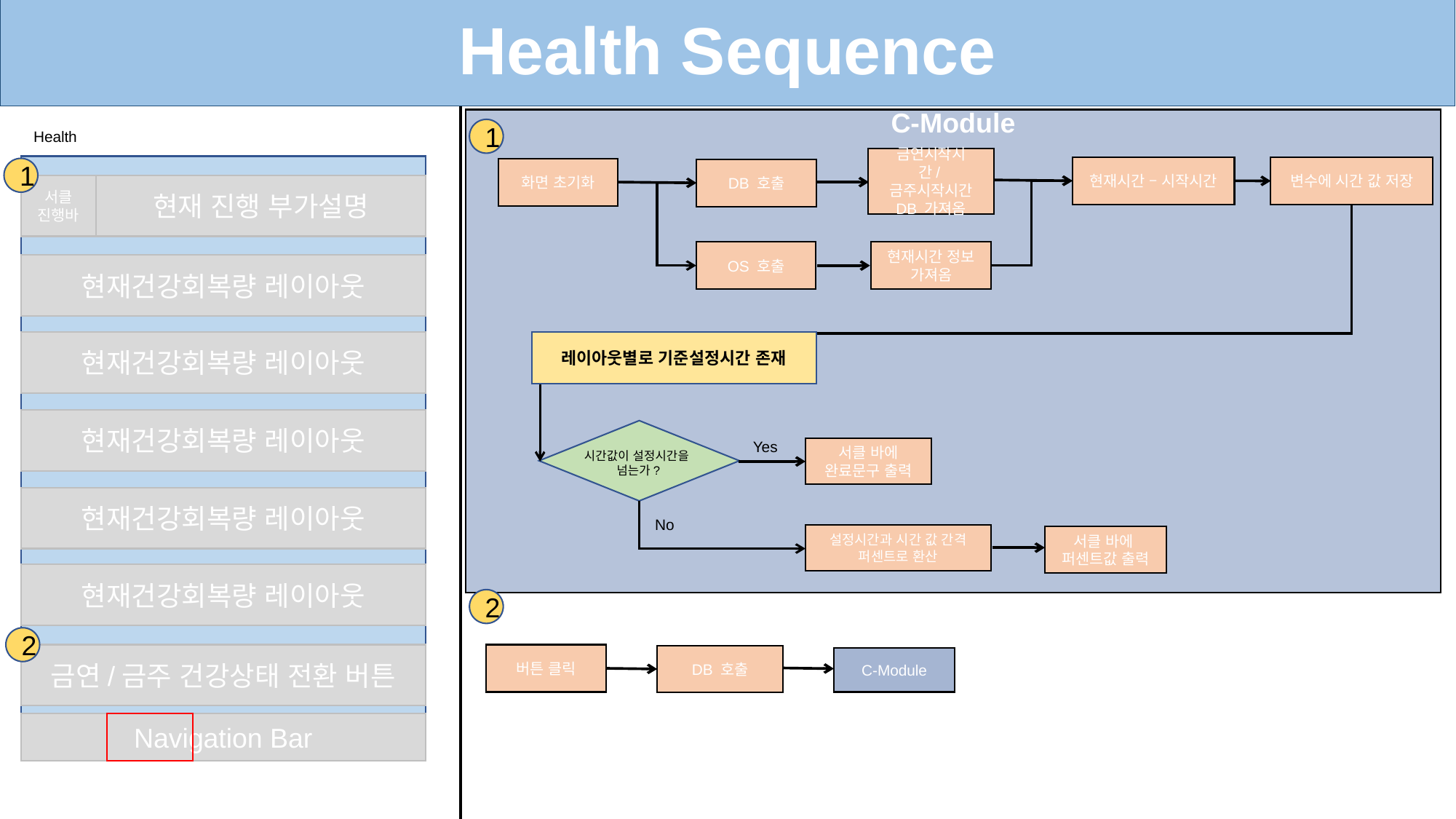

Health Sequence
C-Module

1
Health
금연시작시간/금주시작시간
DB 가져옴

현재시간 – 시작시간
변수에 시간 값 저장
1
화면 초기화
DB 호출
서클
진행바
현재 진행 부가설명
OS 호출
현재시간 정보 가져옴
현재건강회복량 레이아웃
현재건강회복량 레이아웃
레이아웃별로 기준설정시간 존재
현재건강회복량 레이아웃

Yes
서클 바에 완료문구 출력
시간값이 설정시간을
넘는가?
현재건강회복량 레이아웃
No
설정시간과 시간 값 간격 퍼센트로 환산
서클 바에
퍼센트값 출력
현재건강회복량 레이아웃
2
2
금연/금주 건강상태 전환 버튼
버튼 클릭
DB 호출
C-Module
Navigation Bar